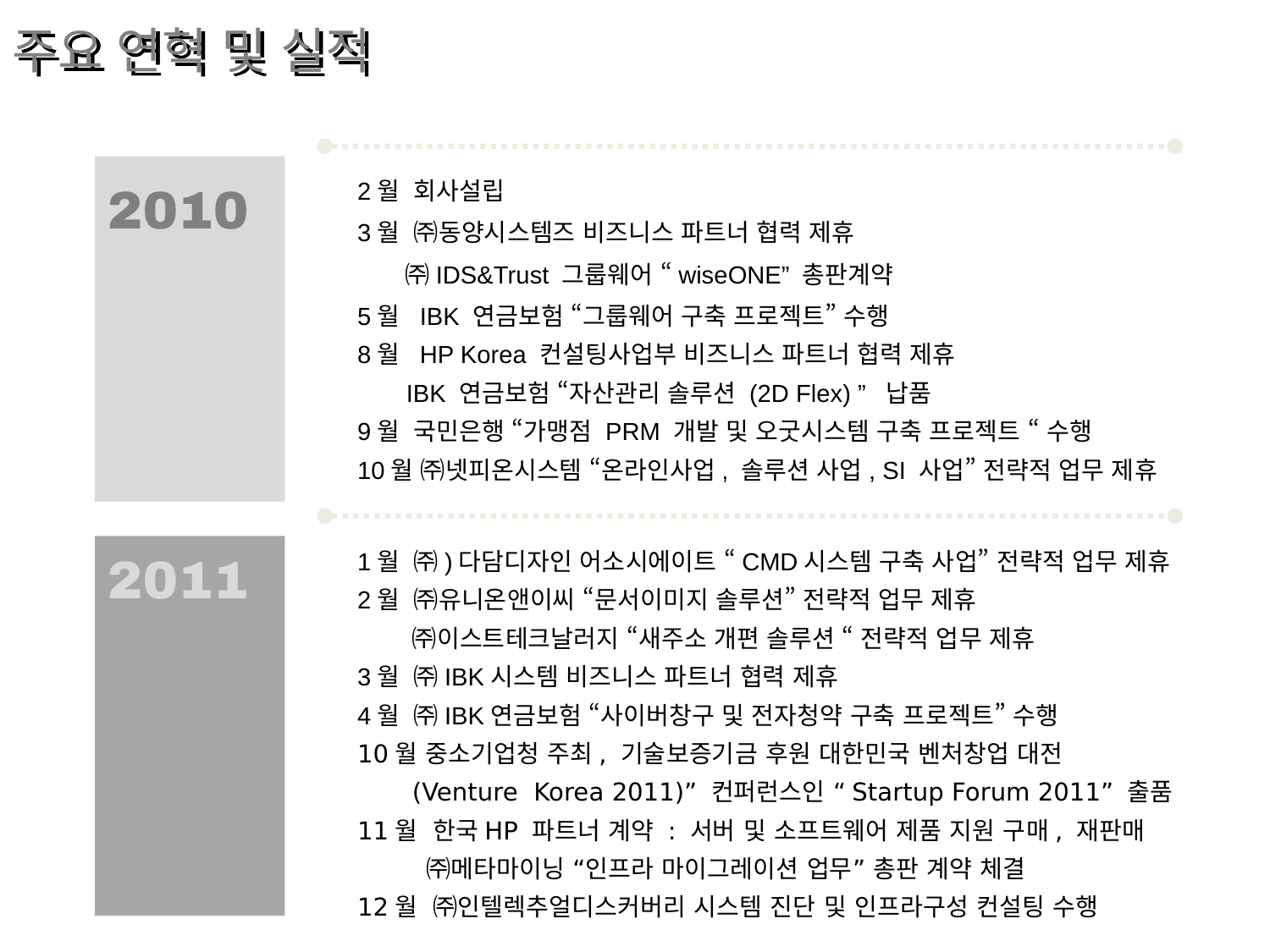

주요 연혁 및 실적

2월  회사설립
3월  ㈜동양시스템즈 비즈니스 파트너 협력 제휴
      ㈜IDS&Trust 그룹웨어 “wiseONE” 총판계약
5월  IBK 연금보험 “그룹웨어 구축 프로젝트” 수행
8월  HP Korea 컨설팅사업부 비즈니스 파트너 협력 제휴
       IBK 연금보험 “자산관리 솔루션 (2D Flex) ”  납품
9월  국민은행 “가맹점 PRM 개발 및 오굿시스템 구축 프로젝트 “ 수행
10월 ㈜넷피온시스템 “온라인사업, 솔루션 사업, SI 사업” 전략적 업무 제휴
2010

1월  ㈜)다담디자인 어소시에이트 “CMD시스템 구축 사업” 전략적 업무 제휴
2월  ㈜유니온앤이씨 “문서이미지 솔루션” 전략적 업무 제휴
       ㈜이스트테크날러지 “새주소 개편 솔루션 “ 전략적 업무 제휴
3월  ㈜IBK시스템 비즈니스 파트너 협력 제휴
4월  ㈜IBK연금보험 “사이버창구 및 전자청약 구축 프로젝트” 수행
10월 중소기업청 주최, 기술보증기금 후원 대한민국 벤처창업 대전
       (Venture  Korea 2011)” 컨퍼런스인 “Startup Forum 2011” 출품
11월  한국HP 파트너 계약 : 서버 및 소프트웨어 제품 지원 구매, 재판매
        ㈜메타마이닝 “인프라 마이그레이션 업무” 총판 계약 체결
12월  ㈜인텔렉추얼디스커버리 시스템 진단 및 인프라구성 컨설팅 수행

2011